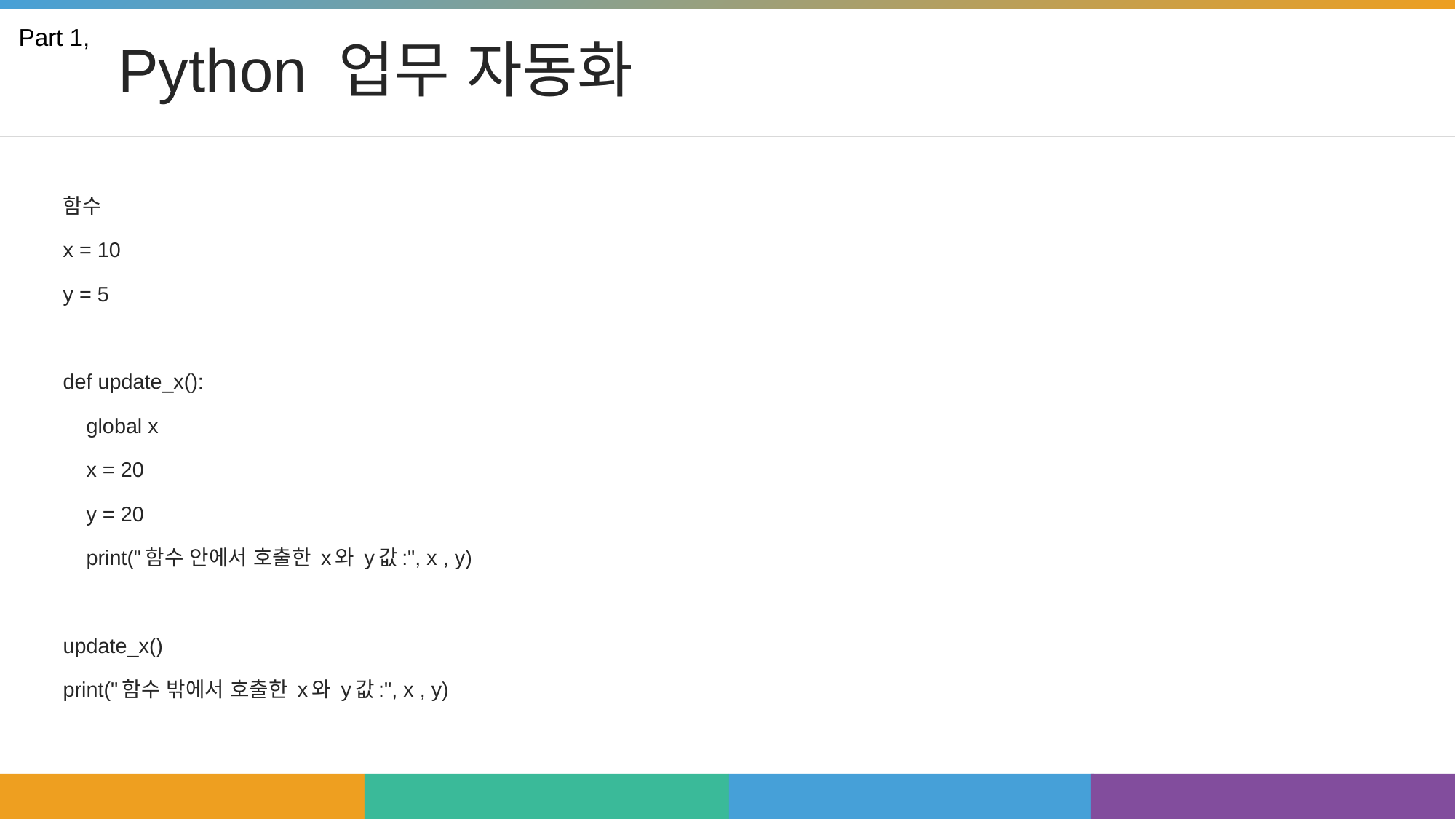

# Python 업무 자동화
Part 1,
함수
x = 10
y = 5

def update_x():
    global x
    x = 20
    y = 20
    print("함수 안에서 호출한 x와 y값:", x , y)

update_x()
print("함수 밖에서 호출한 x와 y값:", x , y)